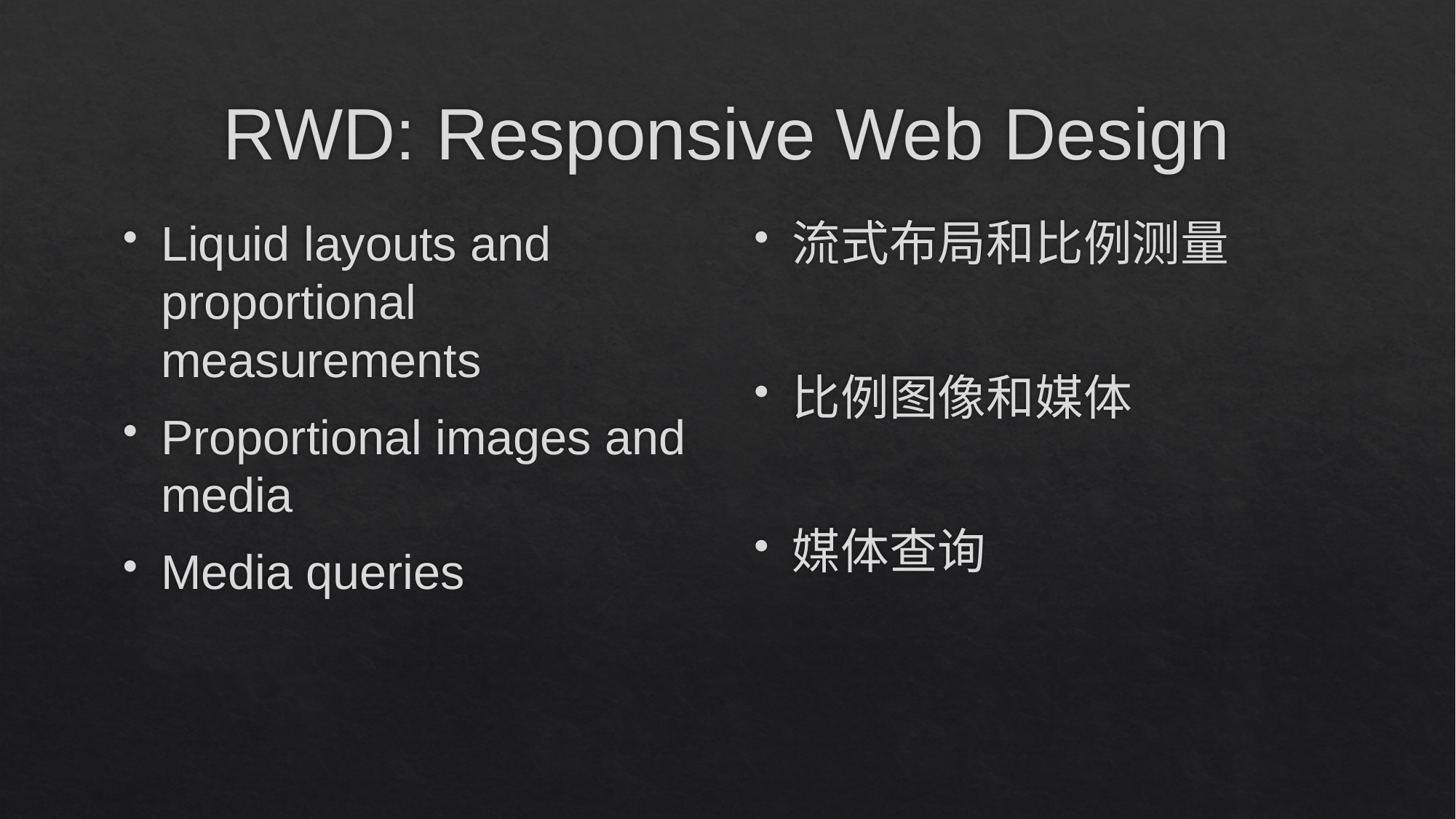

# RWD: Responsive Web Design
Liquid layouts and proportional measurements
Proportional images and media
Media queries
流式布局和比例测量

比例图像和媒体

媒体查询